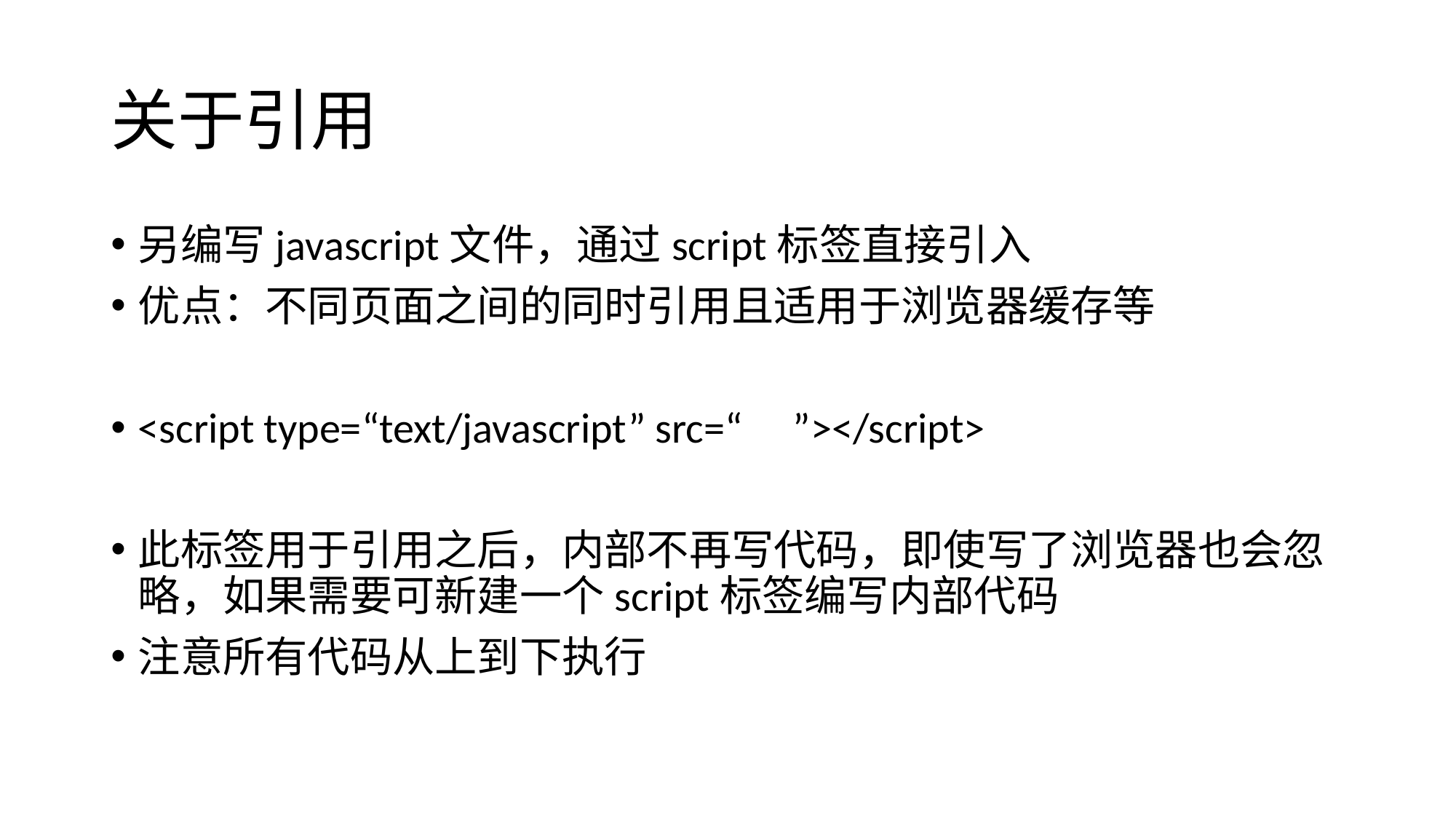

# 关于引用
另编写javascript文件，通过script标签直接引入
优点：不同页面之间的同时引用且适用于浏览器缓存等

<script type=“text/javascript” src=“	”></script>

此标签用于引用之后，内部不再写代码，即使写了浏览器也会忽略，如果需要可新建一个script标签编写内部代码
注意所有代码从上到下执行